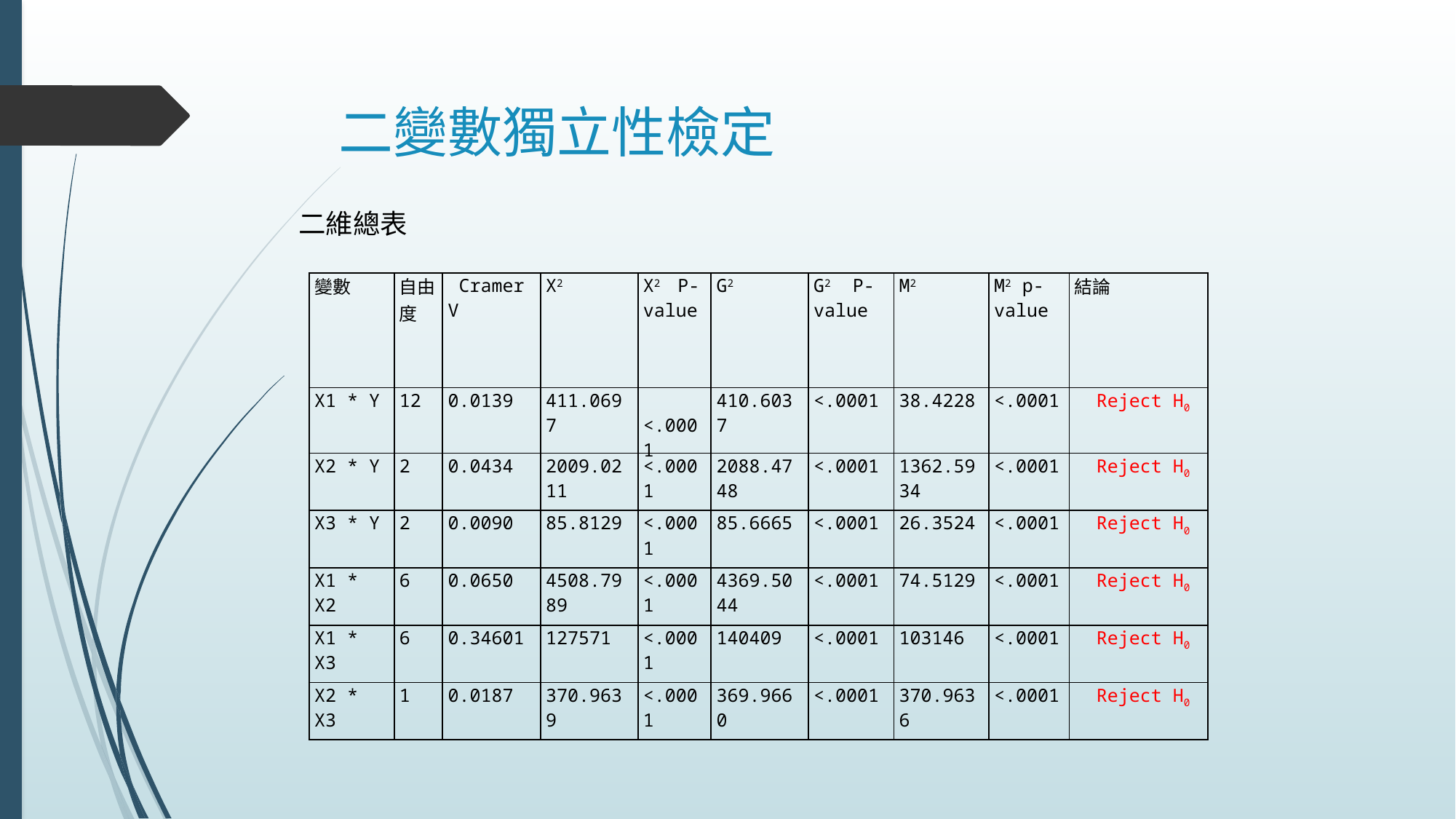

二變數獨立性檢定
二維總表
| 變數 | 自由度 | Cramer V | X2 | X2 P-value | G2 | G2 P-value | M2 | M2 p-value | 結論 |
| --- | --- | --- | --- | --- | --- | --- | --- | --- | --- |
| X1 \* Y | 12 | 0.0139 | 411.0697 | <.0001 | 410.6037 | <.0001 | 38.4228 | <.0001 | Reject H0 |
| X2 \* Y | 2 | 0.0434 | 2009.0211 | <.0001 | 2088.4748 | <.0001 | 1362.5934 | <.0001 | Reject H0 |
| X3 \* Y | 2 | 0.0090 | 85.8129 | <.0001 | 85.6665 | <.0001 | 26.3524 | <.0001 | Reject H0 |
| X1 \* X2 | 6 | 0.0650 | 4508.7989 | <.0001 | 4369.5044 | <.0001 | 74.5129 | <.0001 | Reject H0 |
| X1 \* X3 | 6 | 0.34601 | 127571 | <.0001 | 140409 | <.0001 | 103146 | <.0001 | Reject H0 |
| X2 \* X3 | 1 | 0.0187 | 370.9639 | <.0001 | 369.9660 | <.0001 | 370.9636 | <.0001 | Reject H0 |